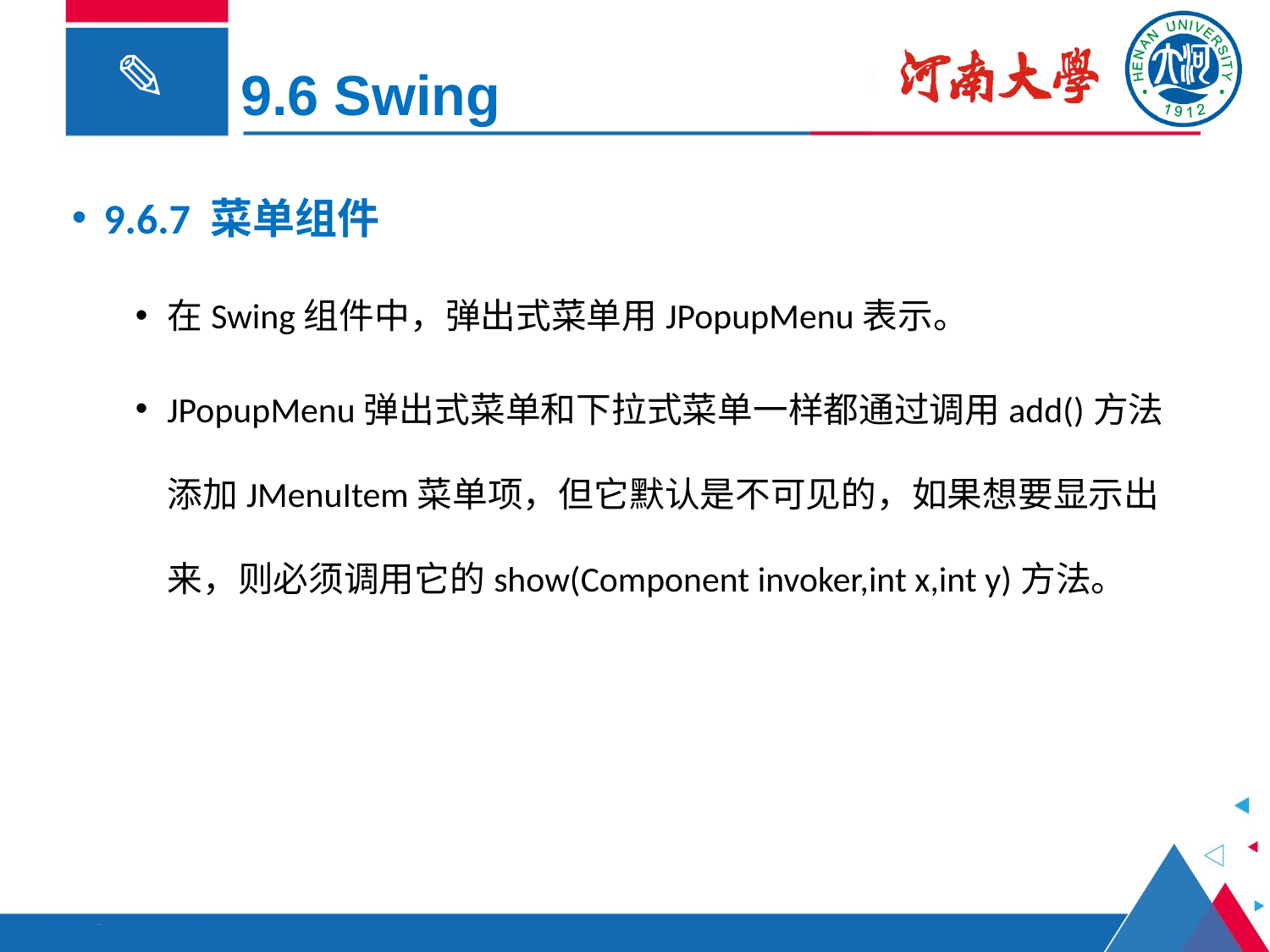

9.6 Swing
9.6.7 菜单组件
在Swing组件中，弹出式菜单用JPopupMenu表示。
JPopupMenu弹出式菜单和下拉式菜单一样都通过调用add()方法添加JMenuItem菜单项，但它默认是不可见的，如果想要显示出来，则必须调用它的show(Component invoker,int x,int y)方法。